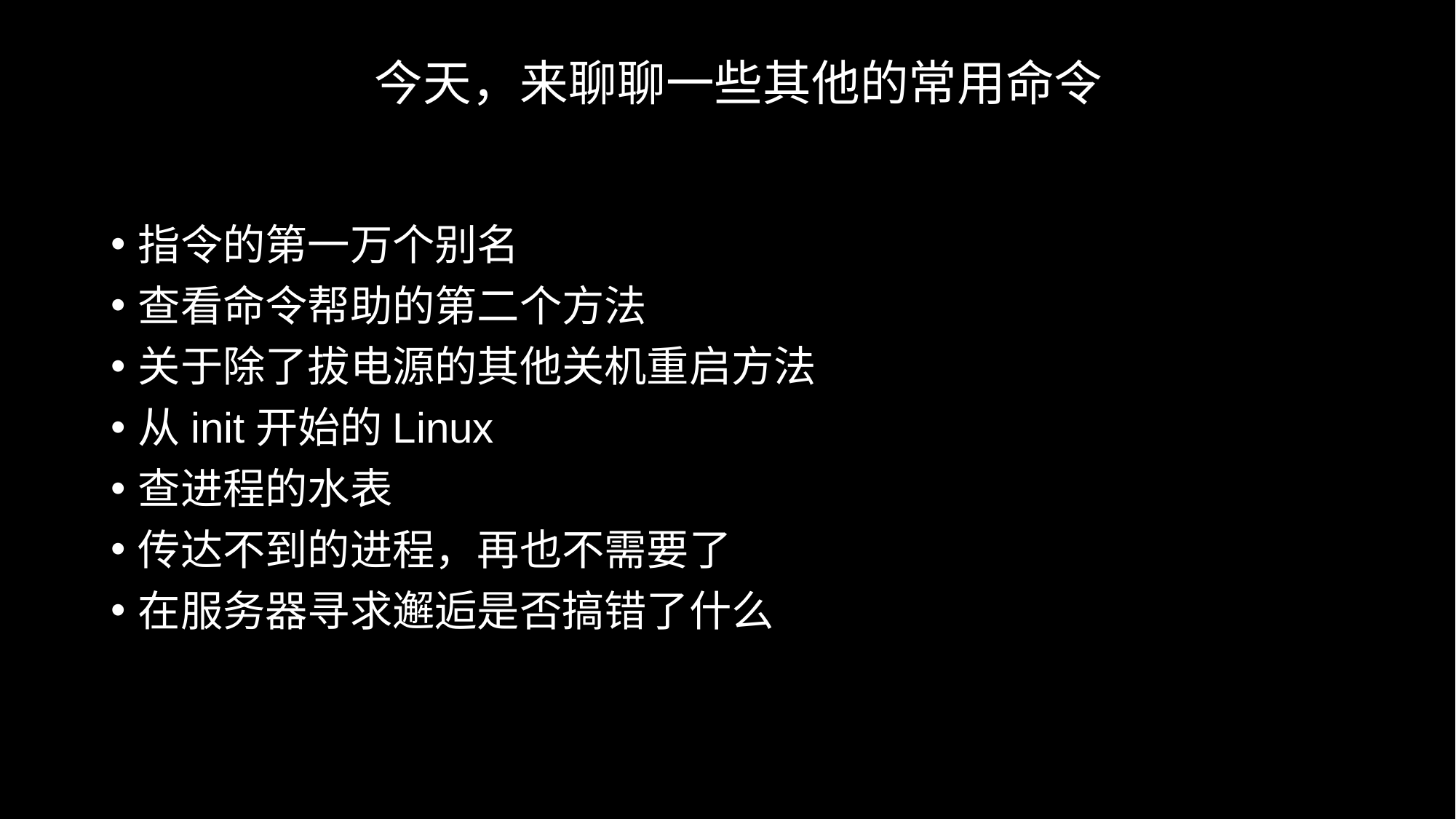

# 今天，来聊聊一些其他的常用命令
指令的第一万个别名
查看命令帮助的第二个方法
关于除了拔电源的其他关机重启方法
从init开始的Linux
查进程的水表
传达不到的进程，再也不需要了
在服务器寻求邂逅是否搞错了什么